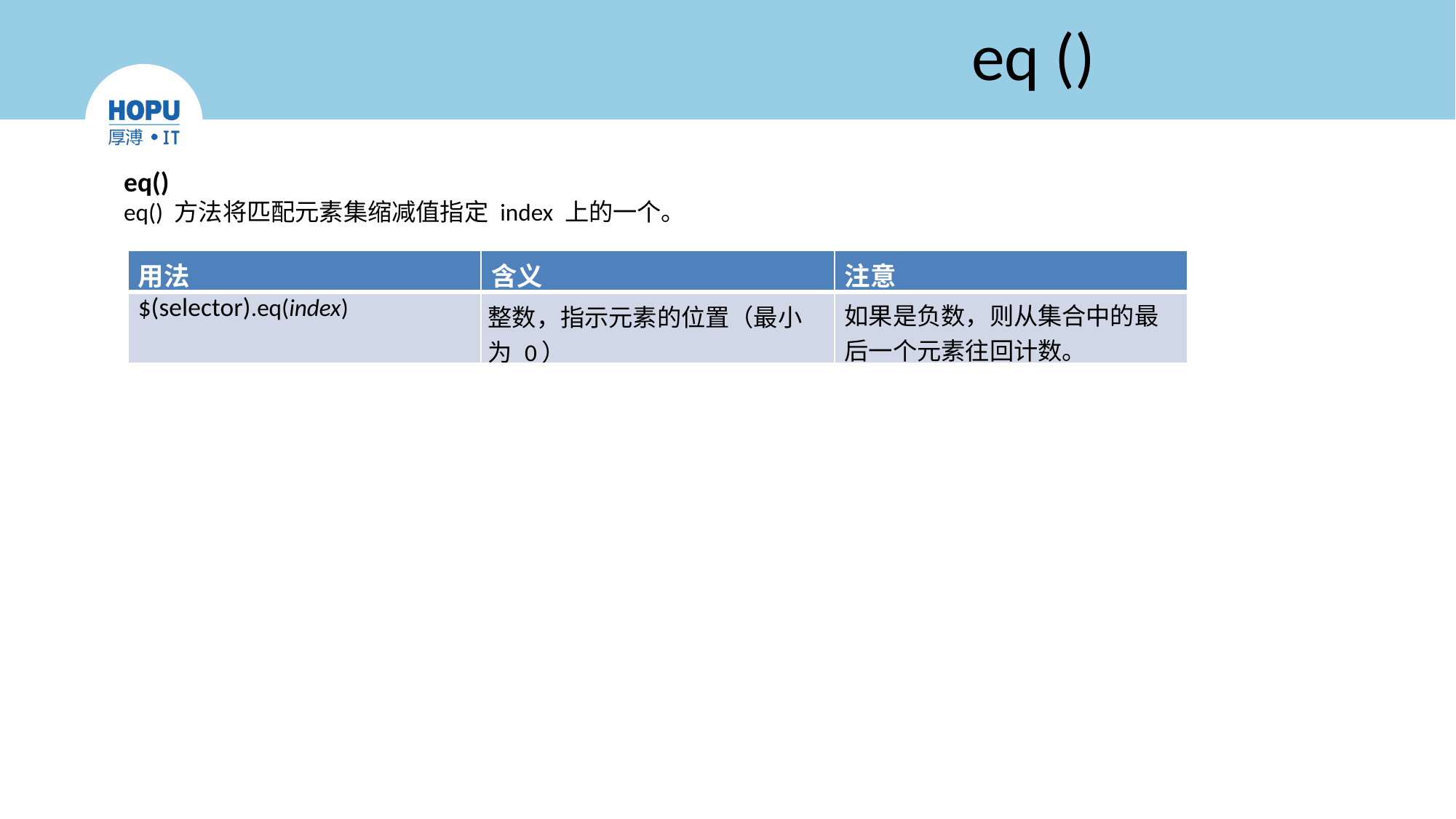

# eq ()

eq()
eq() 方法将匹配元素集缩减值指定 index 上的一个。

| 用法 | 含义 | 注意 |
| --- | --- | --- |
| $(selector).eq(index) | 整数，指示元素的位置（最小为 0） | 如果是负数，则从集合中的最后一个元素往回计数。 |